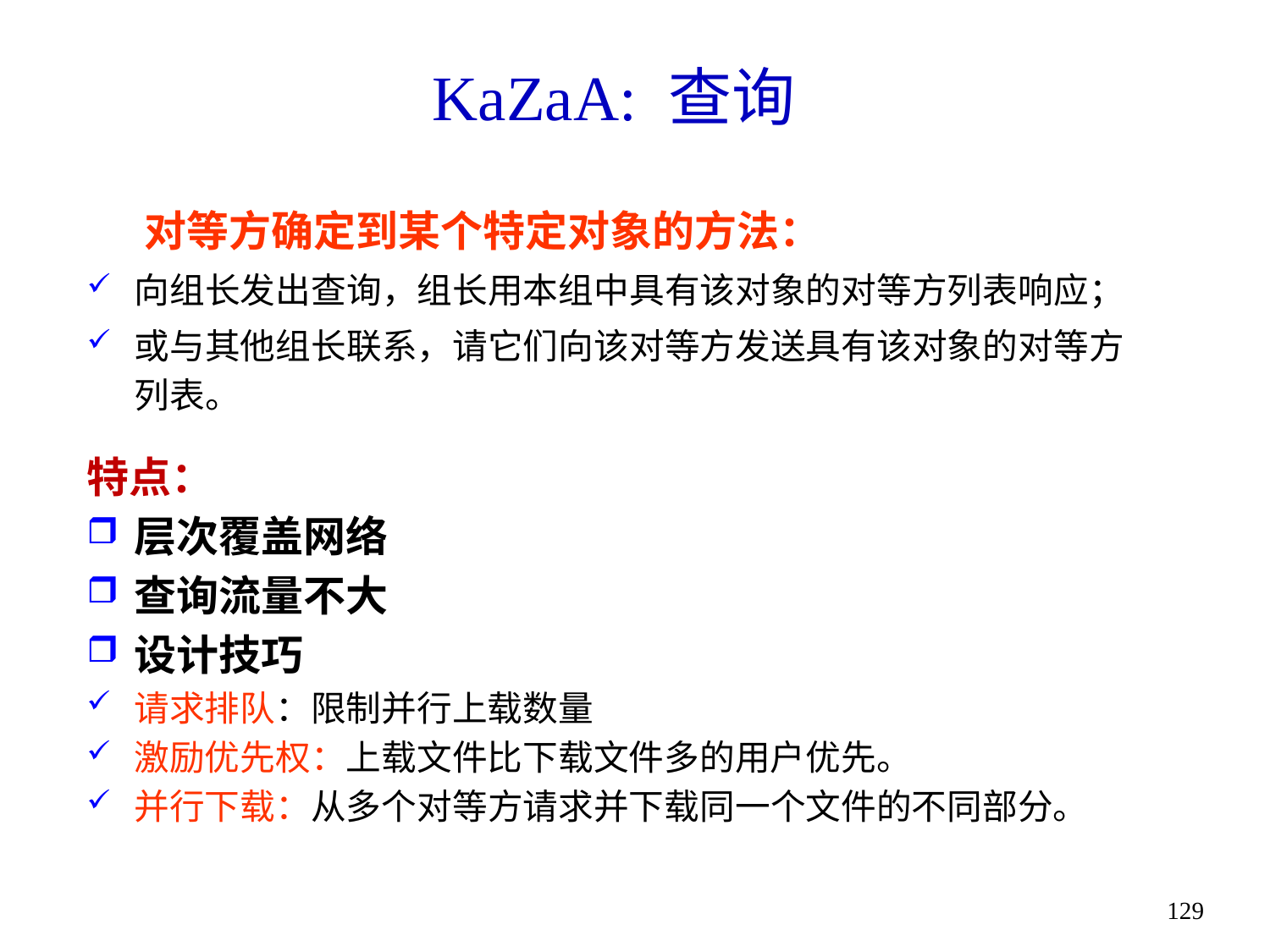

# KaZaA: 查询
     对等方确定到某个特定对象的方法：
向组长发出查询，组长用本组中具有该对象的对等方列表响应；
或与其他组长联系，请它们向该对等方发送具有该对象的对等方列表。
特点：
层次覆盖网络
查询流量不大
设计技巧
请求排队：限制并行上载数量
激励优先权：上载文件比下载文件多的用户优先。
并行下载：从多个对等方请求并下载同一个文件的不同部分。
129